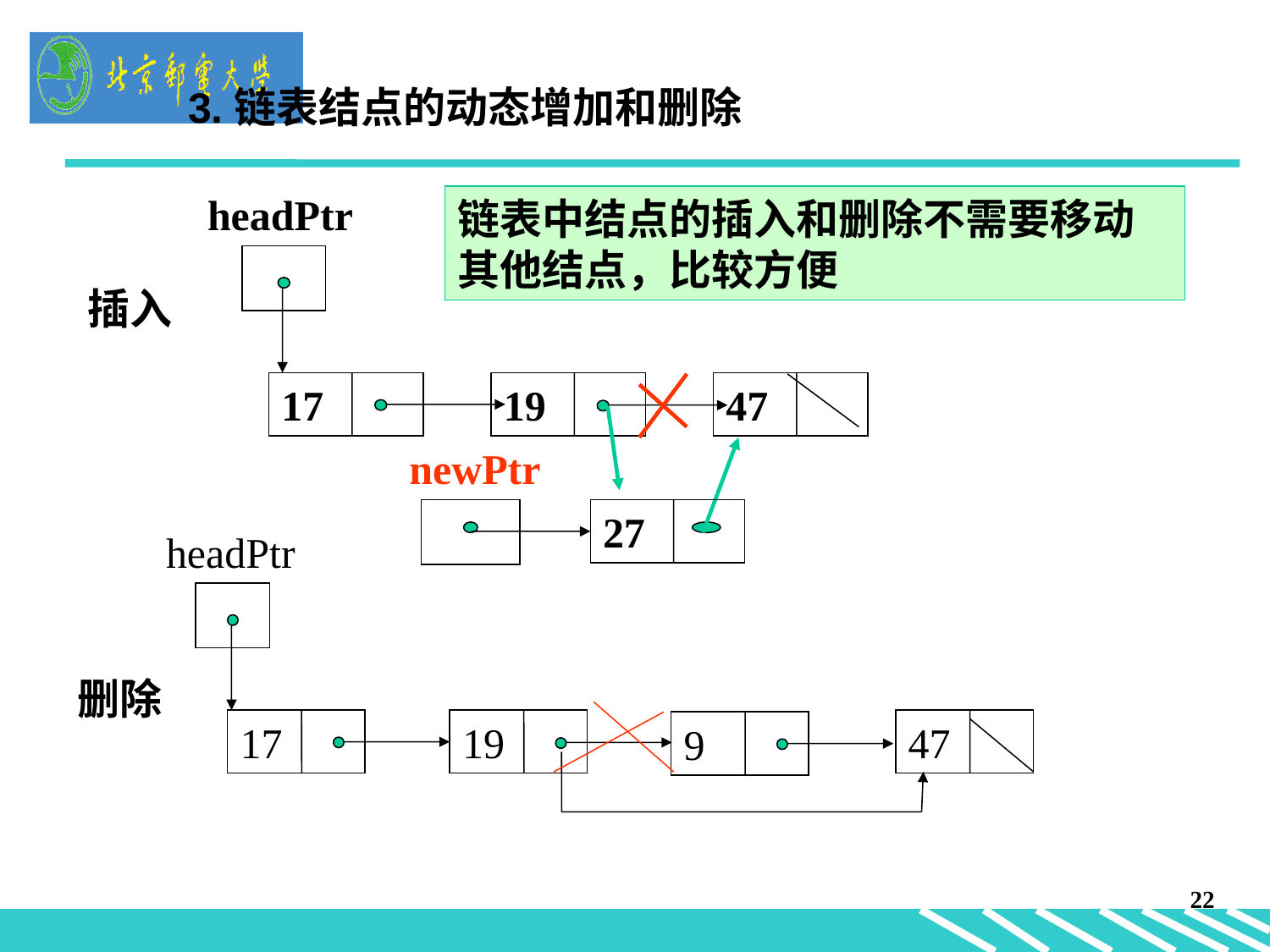

3.链表结点的动态增加和删除
headPtr

链表中结点的插入和删除不需要移动其他结点，比较方便
插入
17

19

47

   newPtr

27

headPtr

删除

17

19

47

9

22